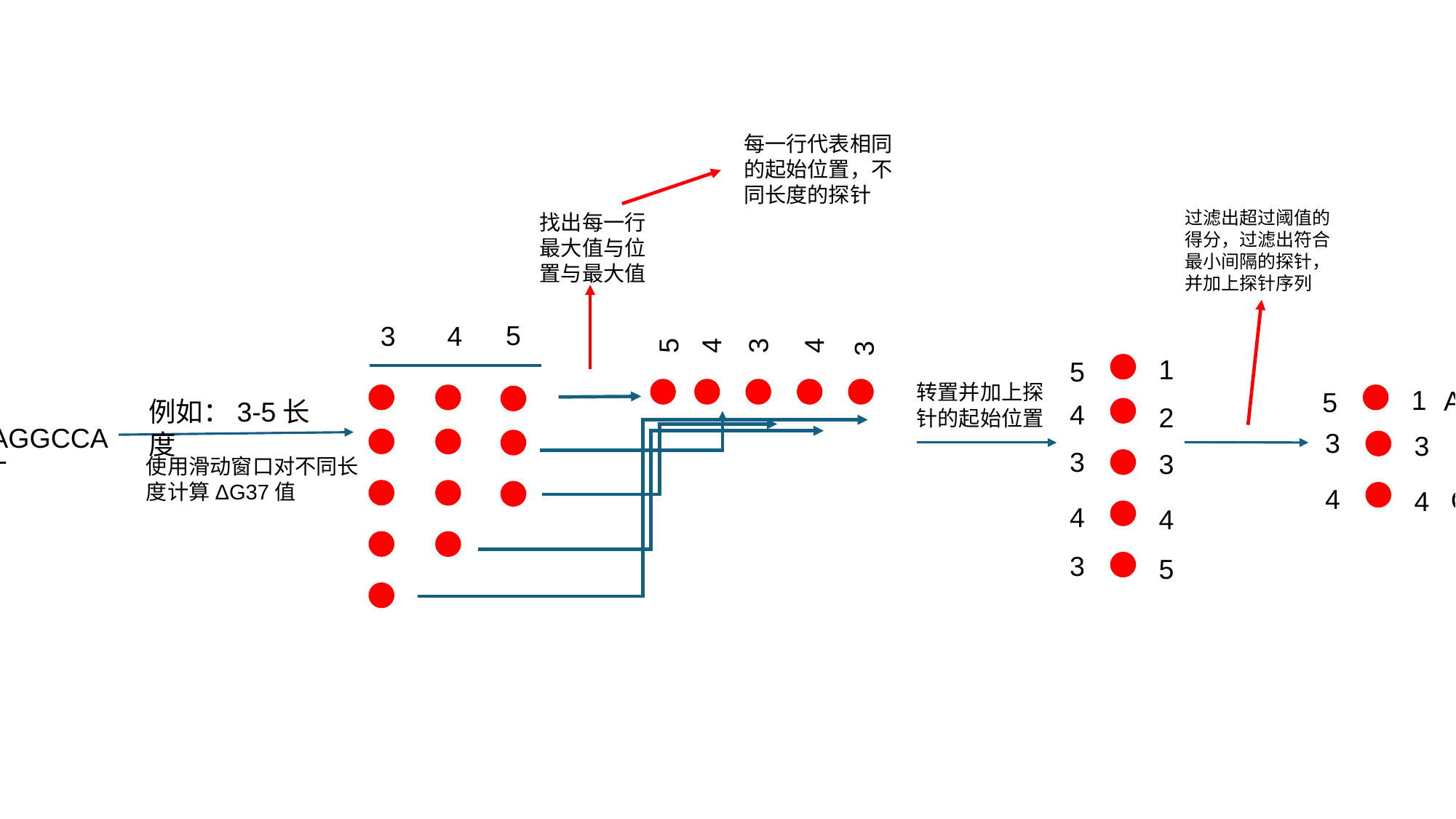

每一行代表相同的起始位置，不同长度的探针
过滤出超过阈值的得分，过滤出符合最小间隔的探针，并加上探针序列
找出每一行最大值与位置与最大值
5

4
3
4
3
5
3
4

1
2
3
4
5
5

4
3
4
3
转置并加上探针的起始位置
1
5

3
3

4
4

AGGCC
例如：3-5长度
AGGCCAT
GCC
使用滑动窗口对不同长度计算ΔG37值
CCAT